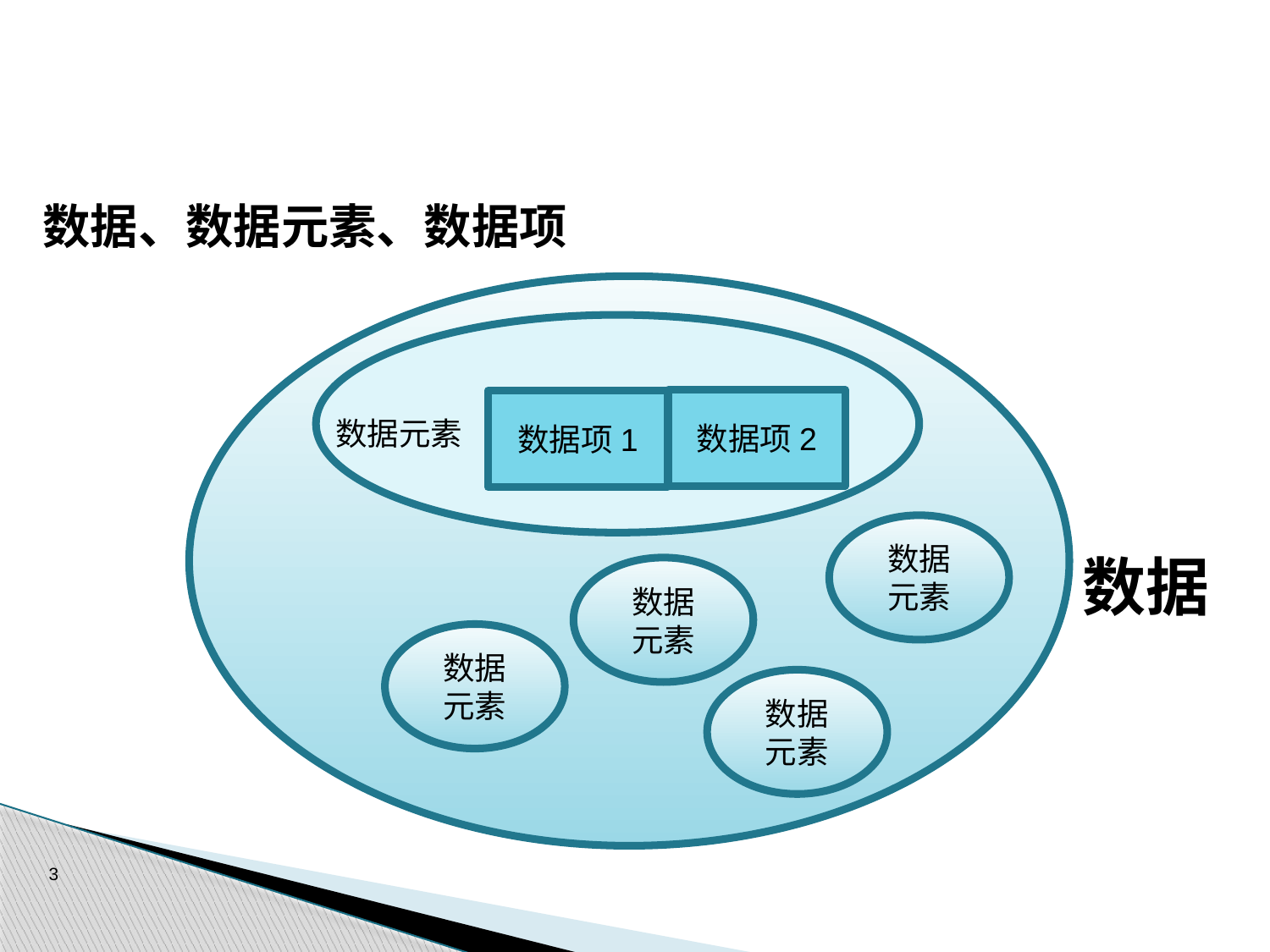

#
数据、数据元素、数据项

数据
元素
数据项2
数据项1
数据元素
数据
元素
数据
数据
元素
数据
元素
数据
元素
3